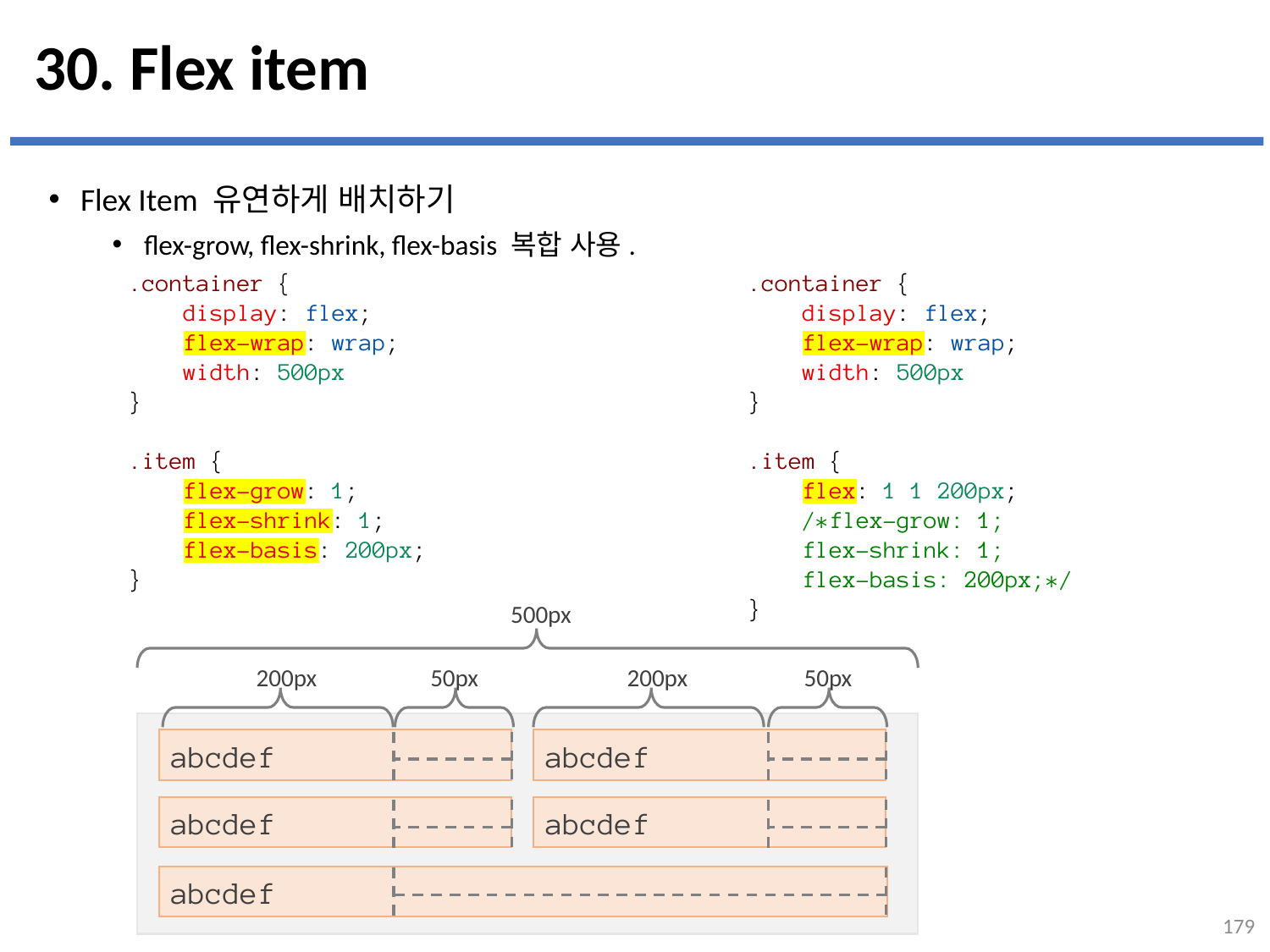

# 30. Flex item
Flex Item 유연하게 배치하기
flex-grow, flex-shrink, flex-basis 복합 사용.

.container {
    display: flex;
    flex-wrap: wrap;
    width: 500px
}
.item {
    flex-grow: 1;
    flex-shrink: 1;
    flex-basis: 200px;
}
.container {
    display: flex;
    flex-wrap: wrap;
    width: 500px
}
.item {
    flex: 1 1 200px;
    /*flex-grow: 1;
    flex-shrink: 1;
    flex-basis: 200px;*/
}

500px

200px
50px
200px
50px

abcdef
abcdef
abcdef
abcdef
abcdef
179